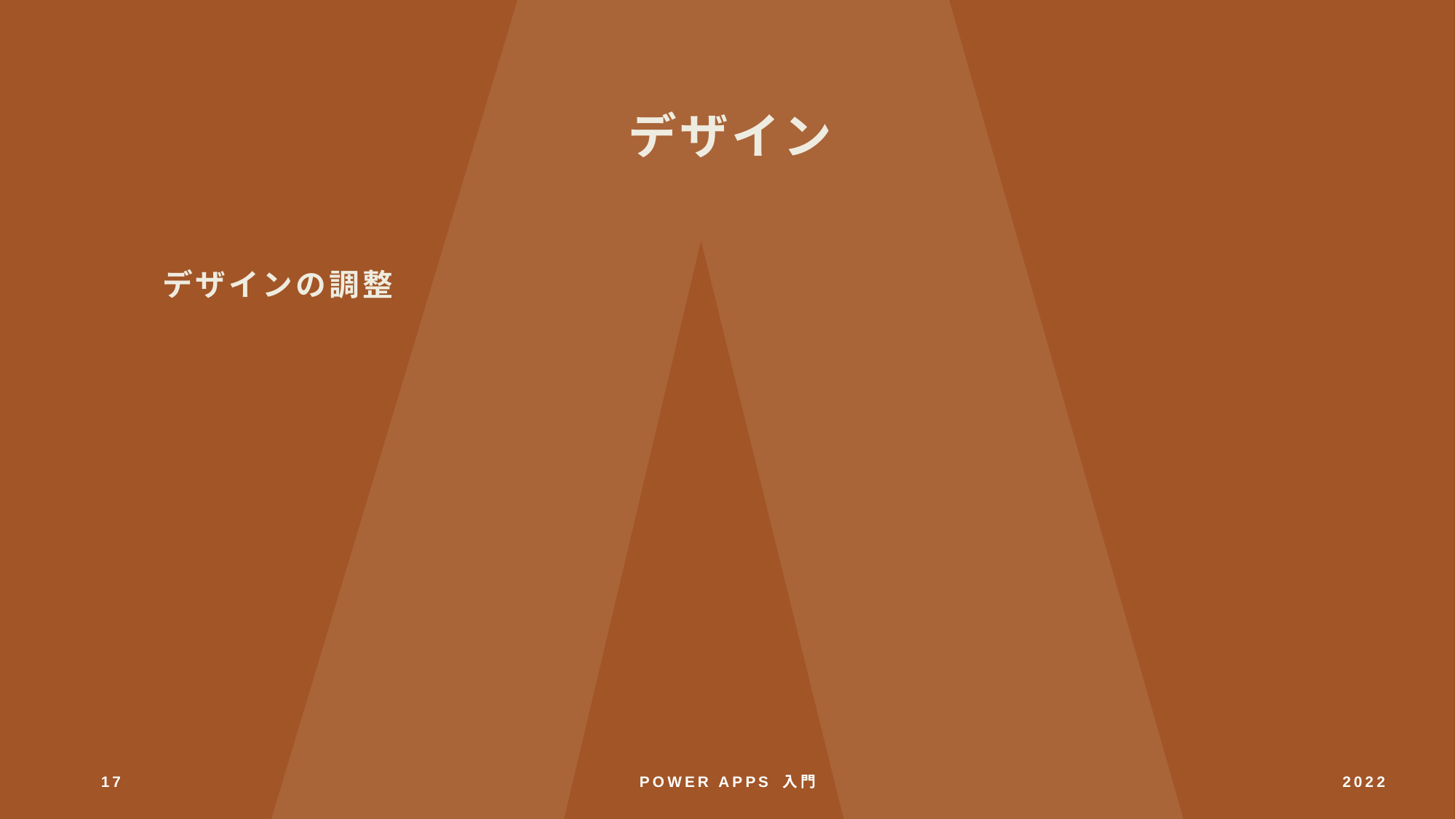

# デザイン

デザインの調整

17
Power Apps 入門
2022